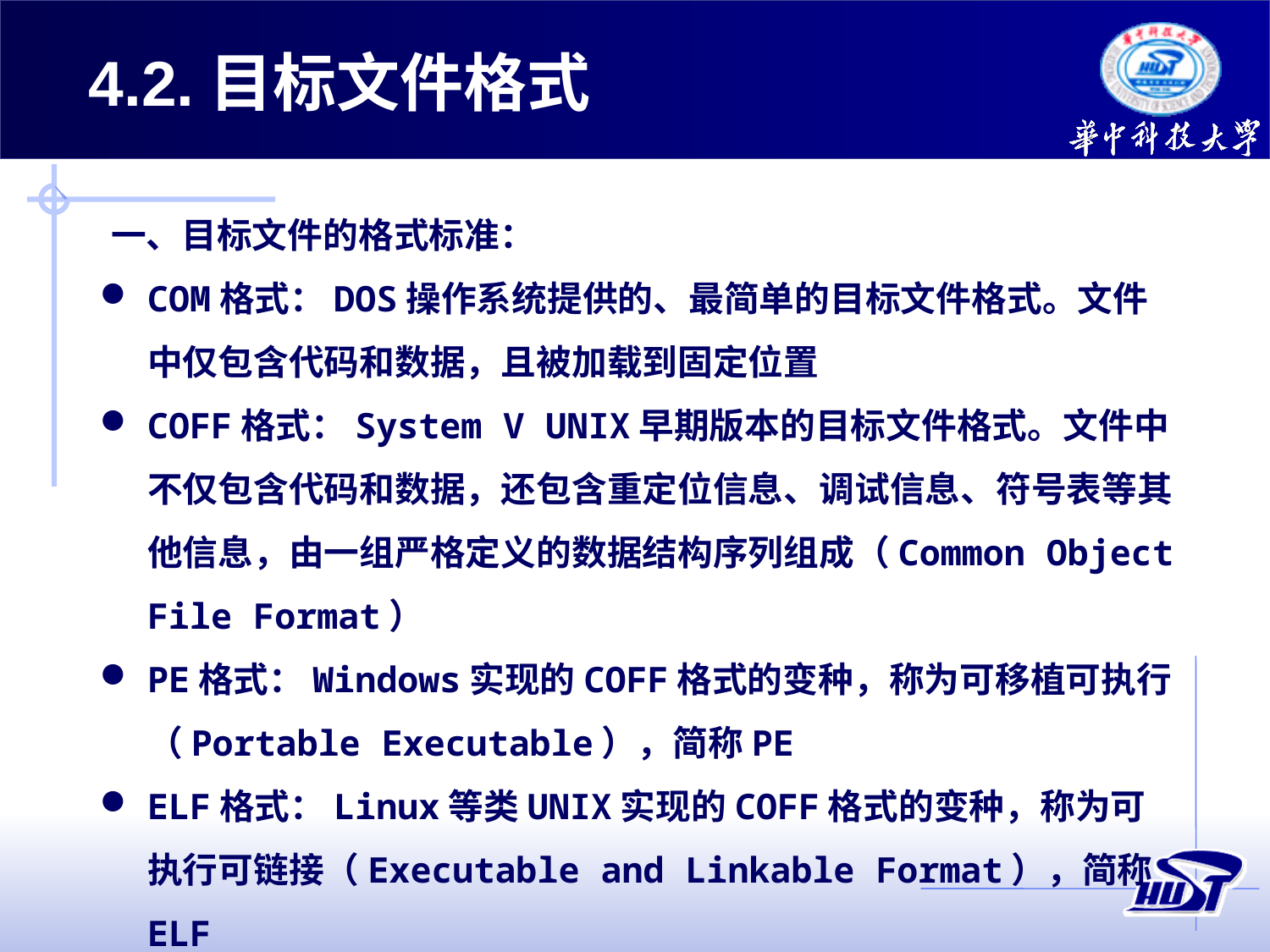

4.2.目标文件格式
一、目标文件的格式标准：
COM格式：DOS操作系统提供的、最简单的目标文件格式。文件中仅包含代码和数据，且被加载到固定位置
COFF格式：System V UNIX早期版本的目标文件格式。文件中不仅包含代码和数据，还包含重定位信息、调试信息、符号表等其他信息，由一组严格定义的数据结构序列组成（Common Object File Format）
PE格式：Windows实现的COFF格式的变种，称为可移植可执行（Portable Executable），简称PE
ELF格式：Linux等类UNIX实现的COFF格式的变种，称为可执行可链接（Executable and Linkable Format），简称ELF